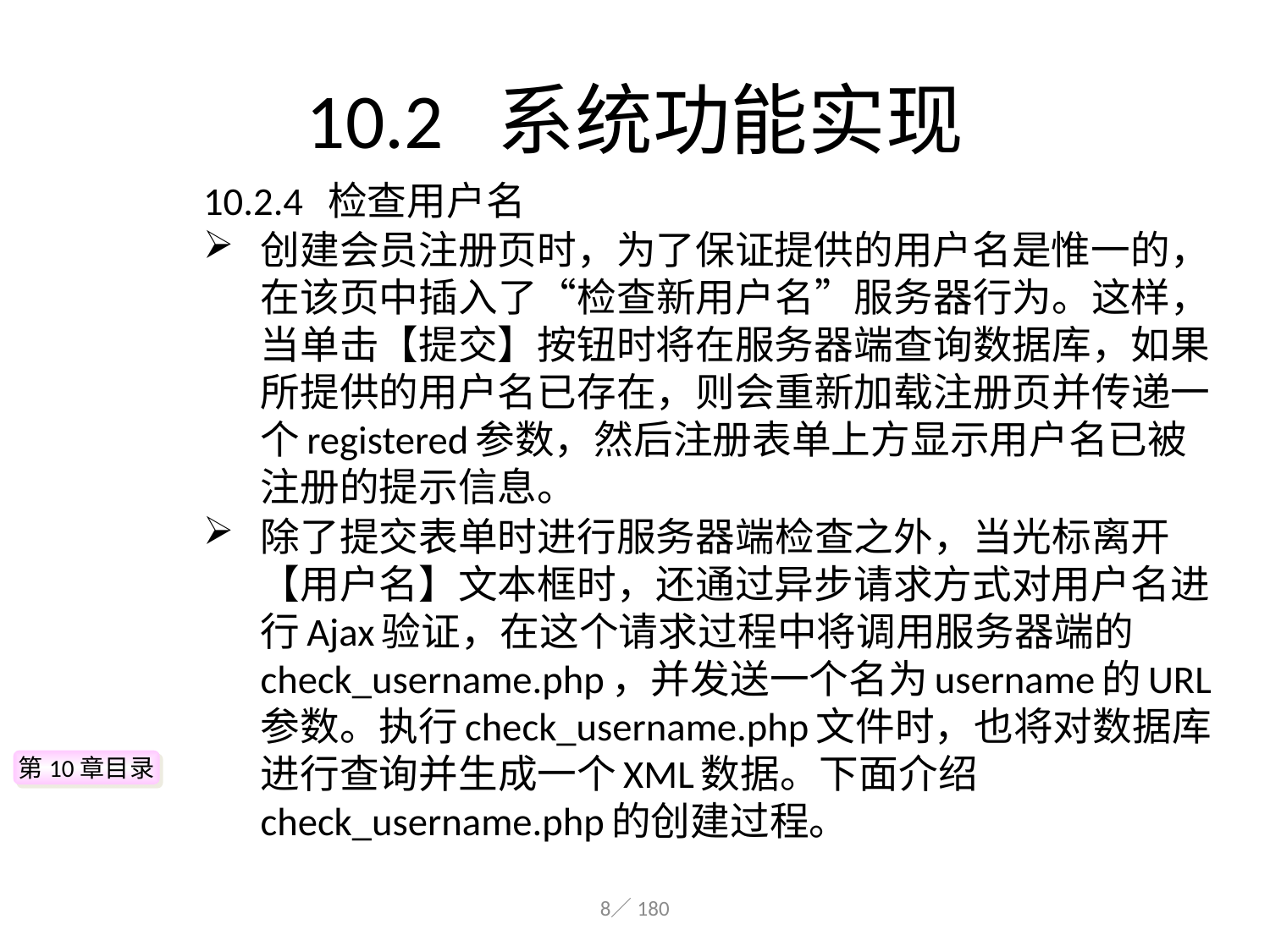

# 10.2  系统功能实现
10.2.4  检查用户名
创建会员注册页时，为了保证提供的用户名是惟一的，在该页中插入了“检查新用户名”服务器行为。这样，当单击【提交】按钮时将在服务器端查询数据库，如果所提供的用户名已存在，则会重新加载注册页并传递一个registered参数，然后注册表单上方显示用户名已被注册的提示信息。
除了提交表单时进行服务器端检查之外，当光标离开【用户名】文本框时，还通过异步请求方式对用户名进行Ajax验证，在这个请求过程中将调用服务器端的check_username.php，并发送一个名为username的URL参数。执行check_username.php文件时，也将对数据库进行查询并生成一个XML数据。下面介绍check_username.php的创建过程。

第10章目录
8／180